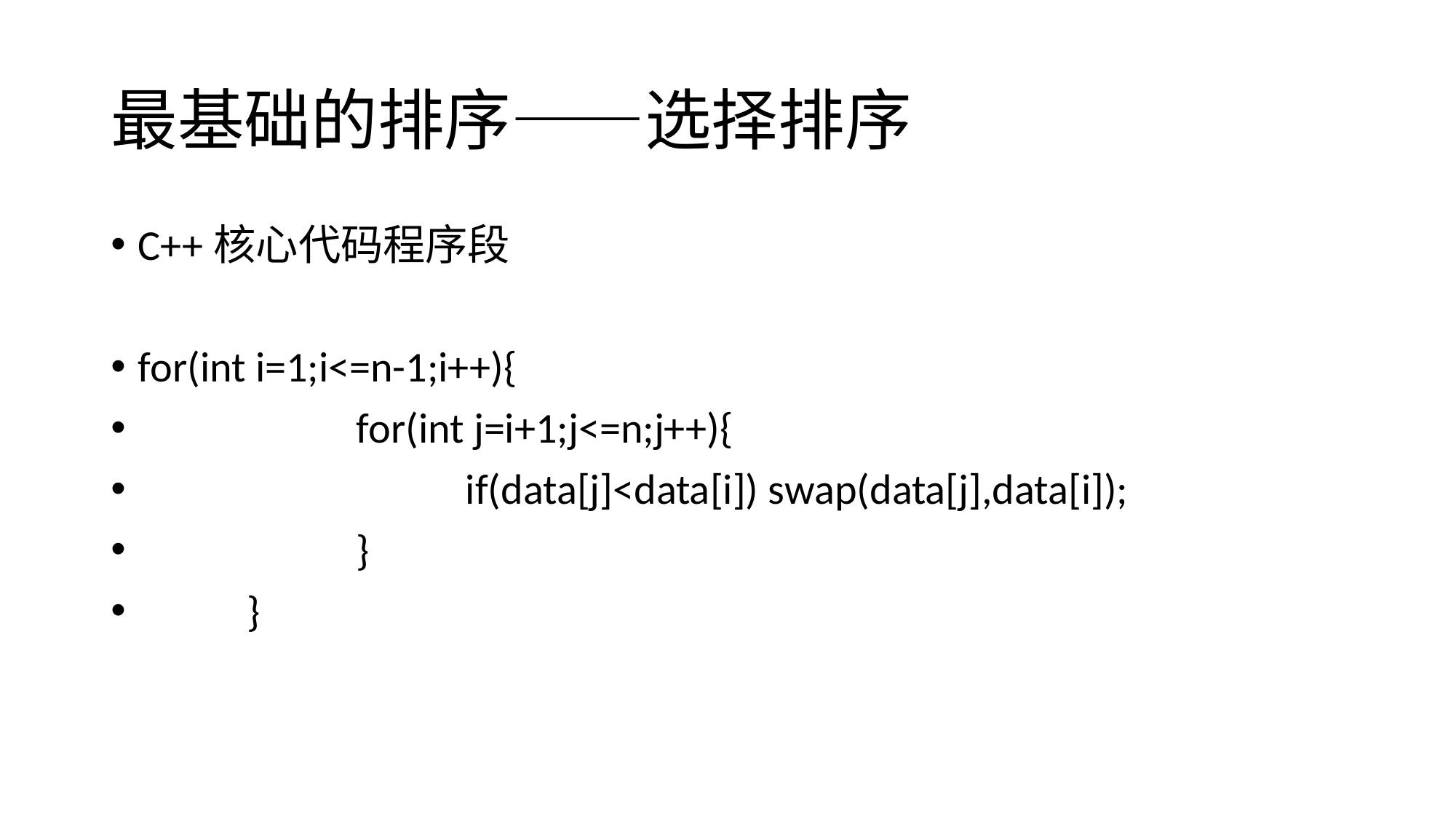

# 最基础的排序——选择排序
C++核心代码程序段

for(int i=1;i<=n-1;i++){
		for(int j=i+1;j<=n;j++){
			if(data[j]<data[i]) swap(data[j],data[i]);
		}
	}